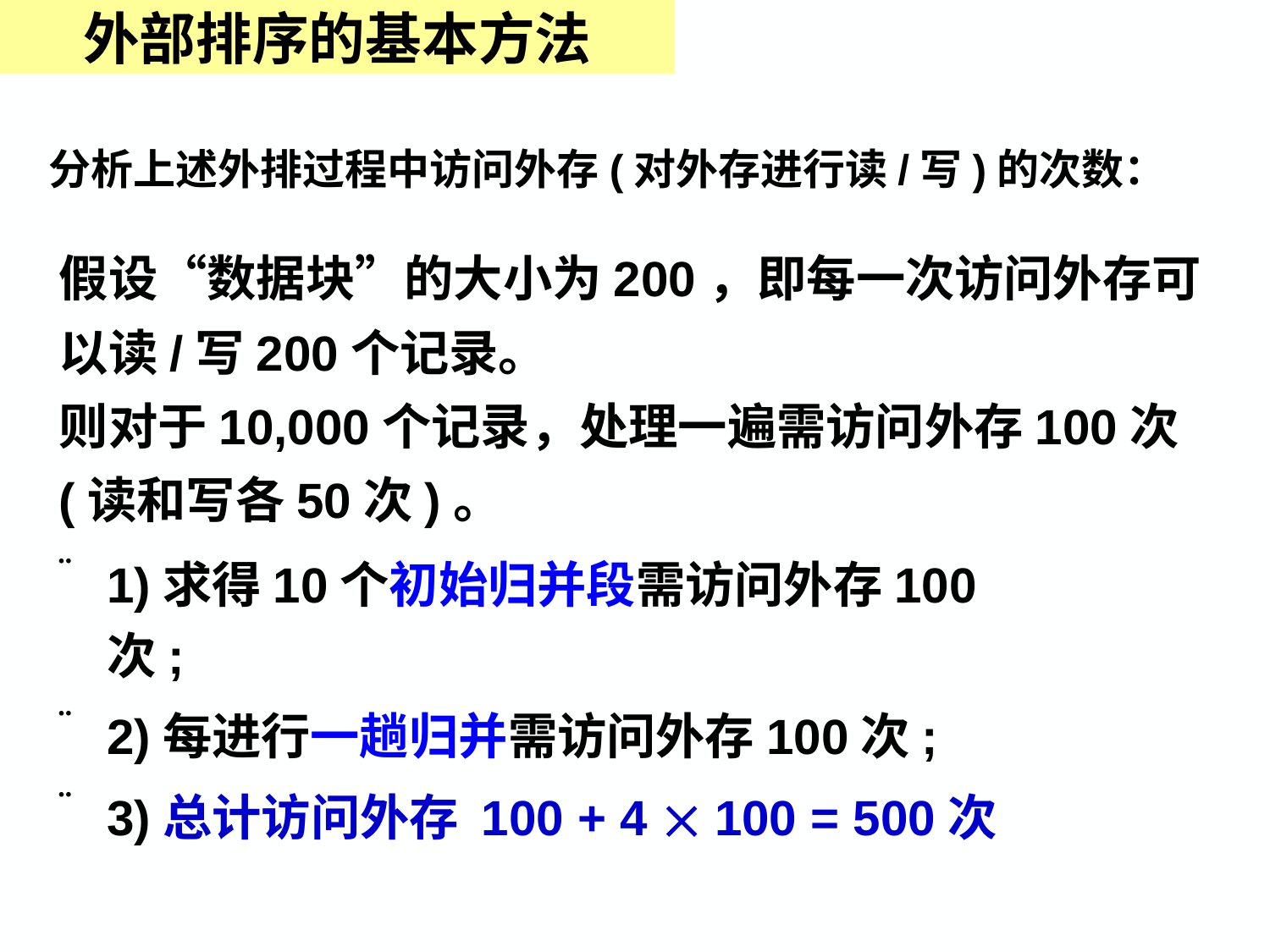

外部排序的基本方法
分析上述外排过程中访问外存(对外存进行读/写)的次数：
假设“数据块”的大小为200，即每一次访问外存可以读/写200个记录。
则对于10,000个记录，处理一遍需访问外存100次(读和写各50次)。
1)求得10个初始归并段需访问外存100次;
2)每进行一趟归并需访问外存100次;
3)总计访问外存 100 + 4 × 100 = 500次